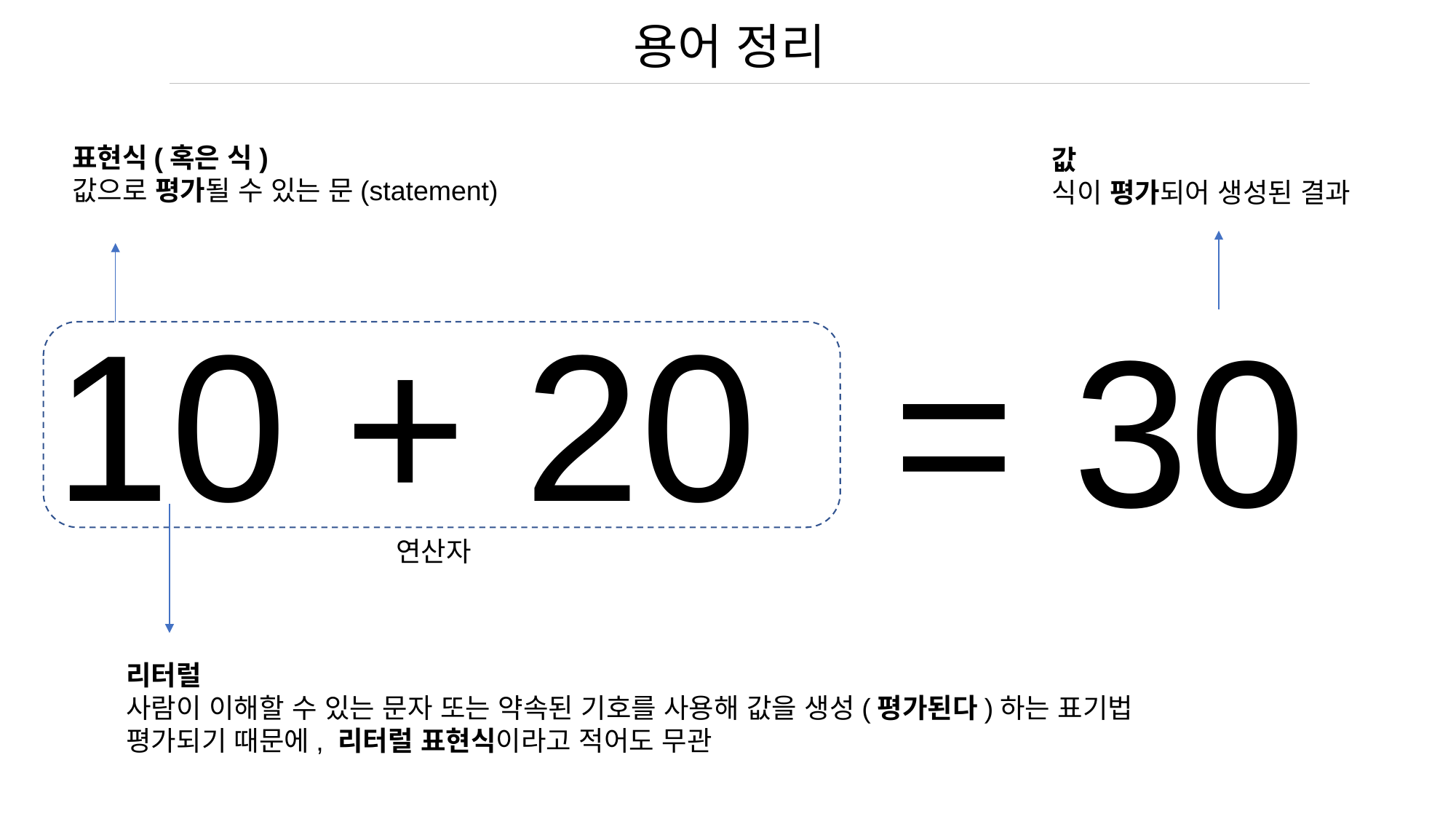

용어 정리
표현식(혹은 식)
값으로 평가될 수 있는 문(statement)
값
식이 평가되어 생성된 결과
10 + 20
= 30

연산자
리터럴
사람이 이해할 수 있는 문자 또는 약속된 기호를 사용해 값을 생성(평가된다)하는 표기법
평가되기 때문에, 리터럴 표현식이라고 적어도 무관